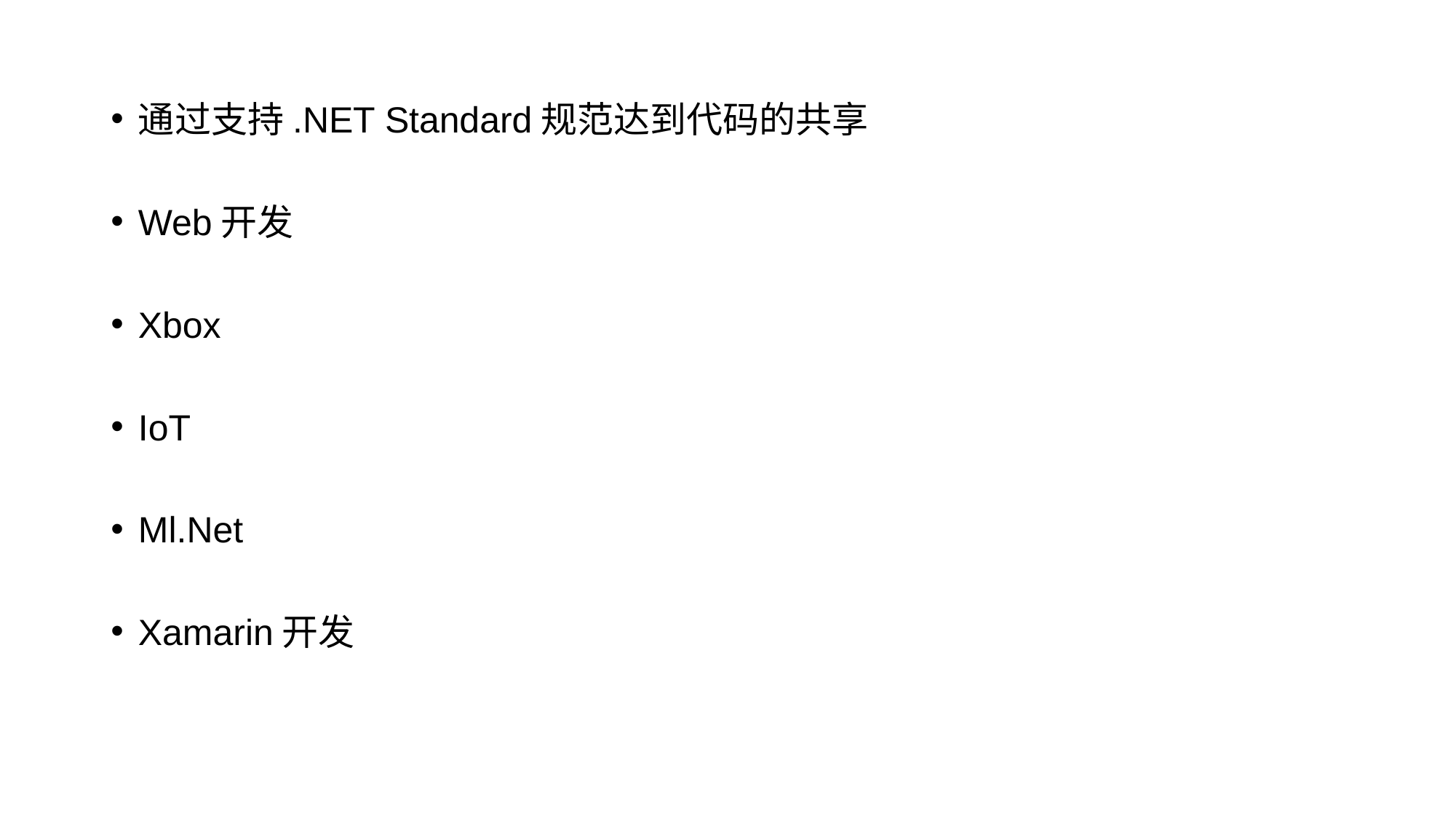

通过支持.NET Standard规范达到代码的共享
Web开发
Xbox
IoT
Ml.Net
Xamarin开发